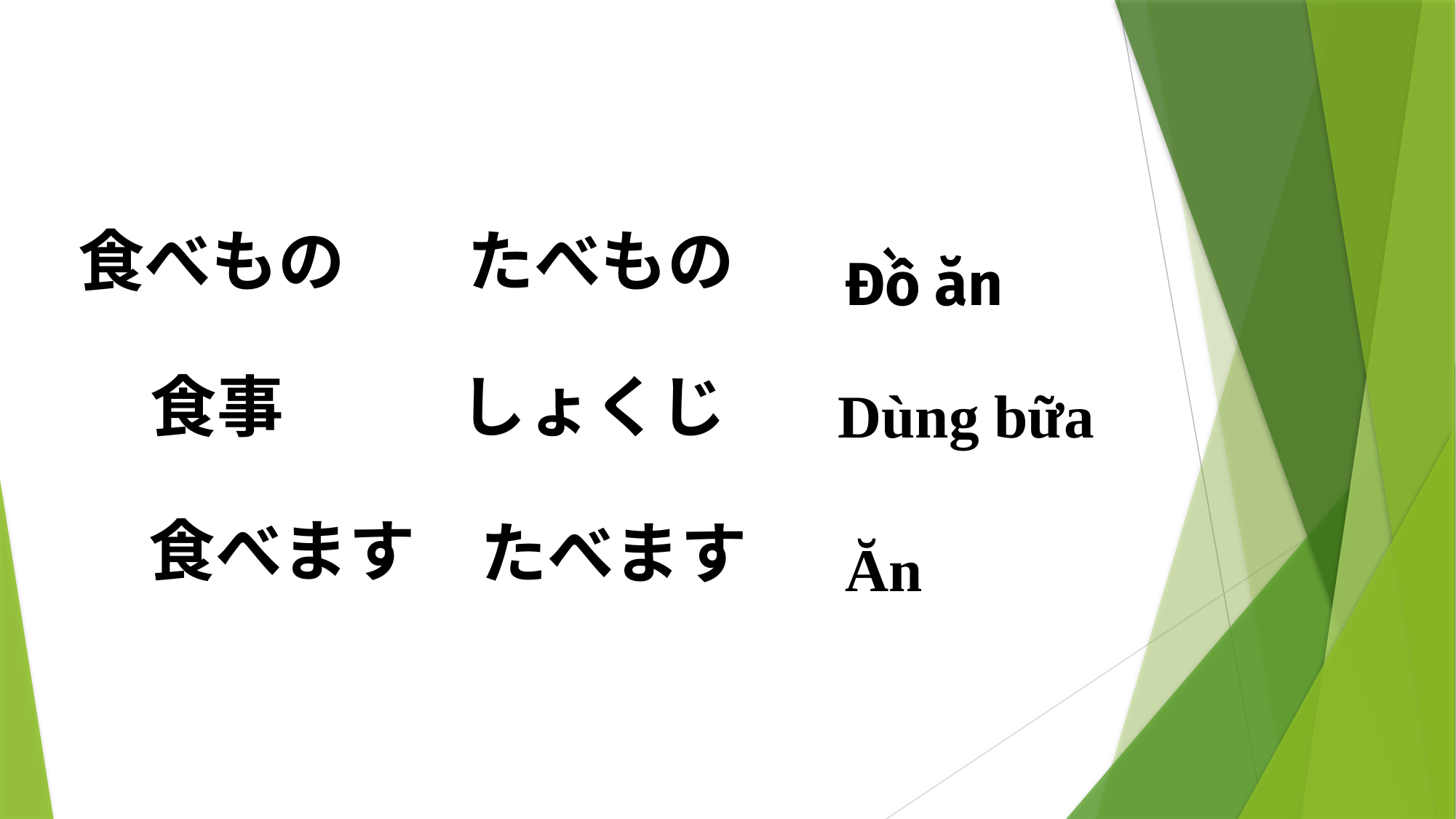

Đồ ăn
食べもの
たべもの
Dùng bữa
食事
しょくじ
Ăn
食べます
たべます